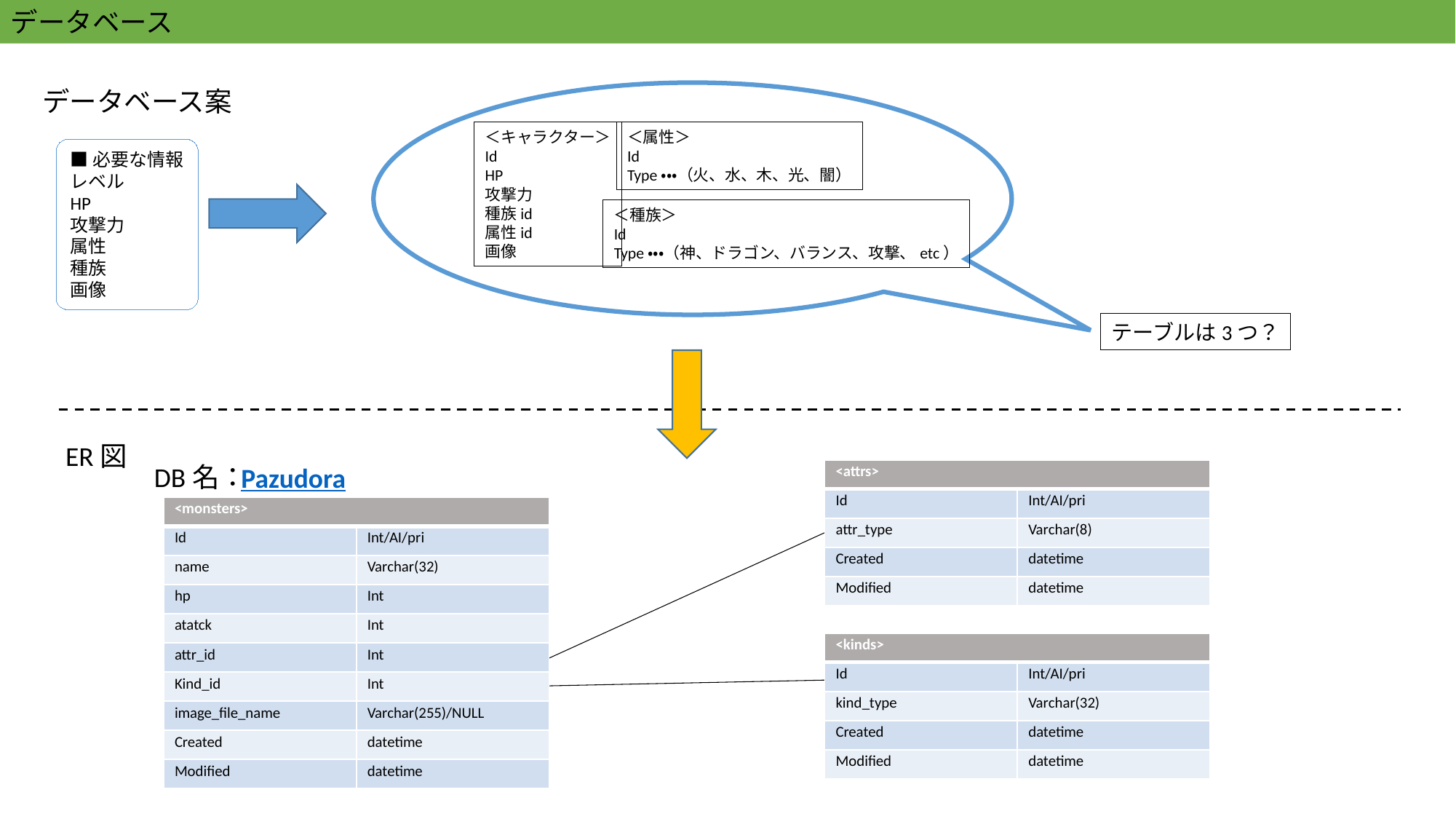

データベース
データベース案

＜キャラクター＞
Id
HP
攻撃力
種族id
属性id
画像
＜属性＞
Id
Type・・・（火、水、木、光、闇）
■必要な情報
レベル
HP
攻撃力
属性
種族
画像

＜種族＞
Id
Type・・・（神、ドラゴン、バランス、攻撃、etc）
テーブルは3つ？

ER図
DB名：
Pazudora
| <attrs> |  |
| --- | --- |
| Id | Int/AI/pri |
| attr\_type | Varchar(8) |
| Created | datetime |
| Modified | datetime |
| <monsters> |  |
| --- | --- |
| Id | Int/AI/pri |
| name | Varchar(32) |
| hp | Int |
| atatck | Int |
| attr\_id | Int |
| Kind\_id | Int |
| image\_file\_name | Varchar(255)/NULL |
| Created | datetime |
| Modified | datetime |
| <kinds> |  |
| --- | --- |
| Id | Int/AI/pri |
| kind\_type | Varchar(32) |
| Created | datetime |
| Modified | datetime |